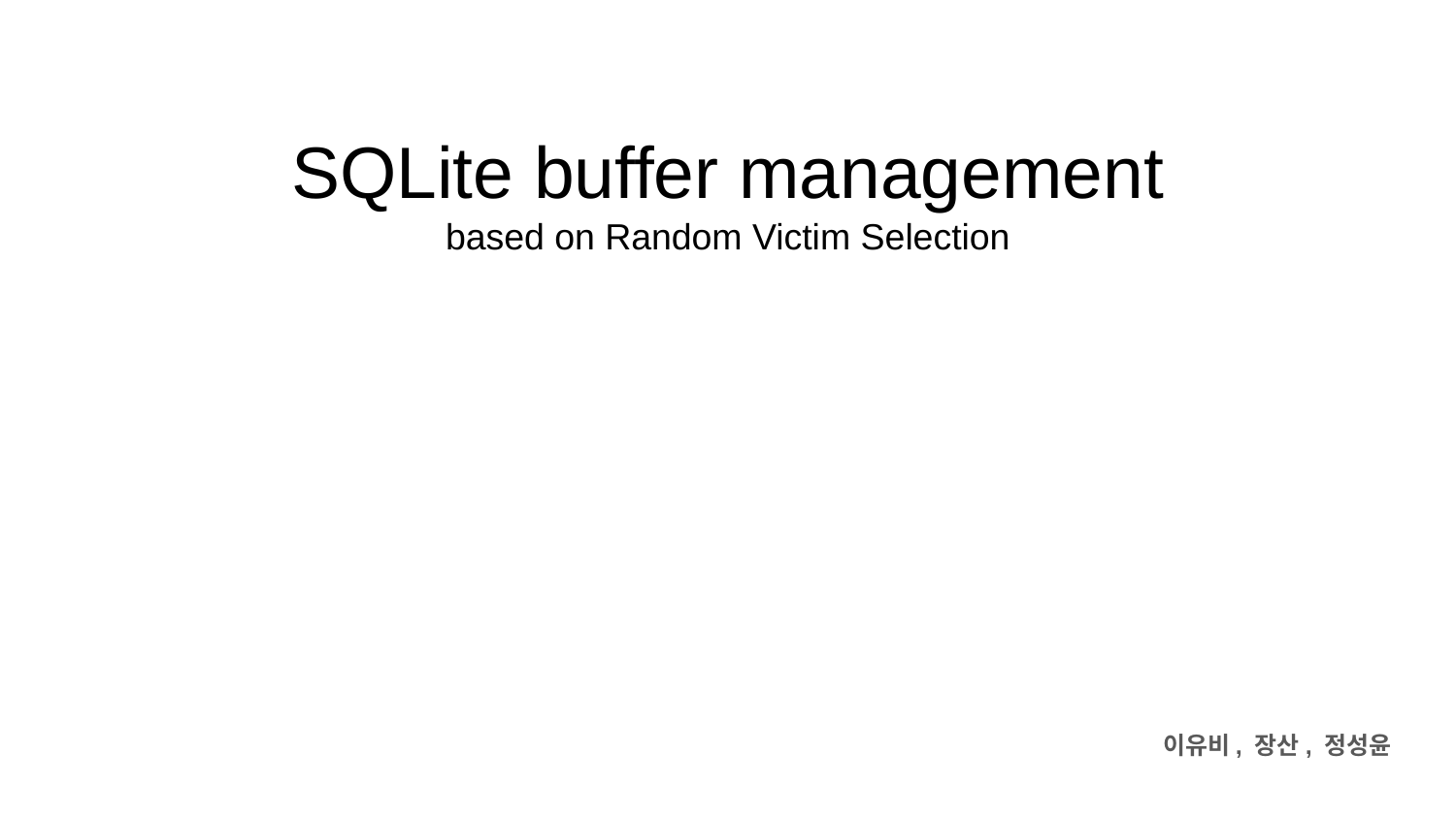

# SQLite buffer management
based on Random Victim Selection

이유비, 장산, 정성윤